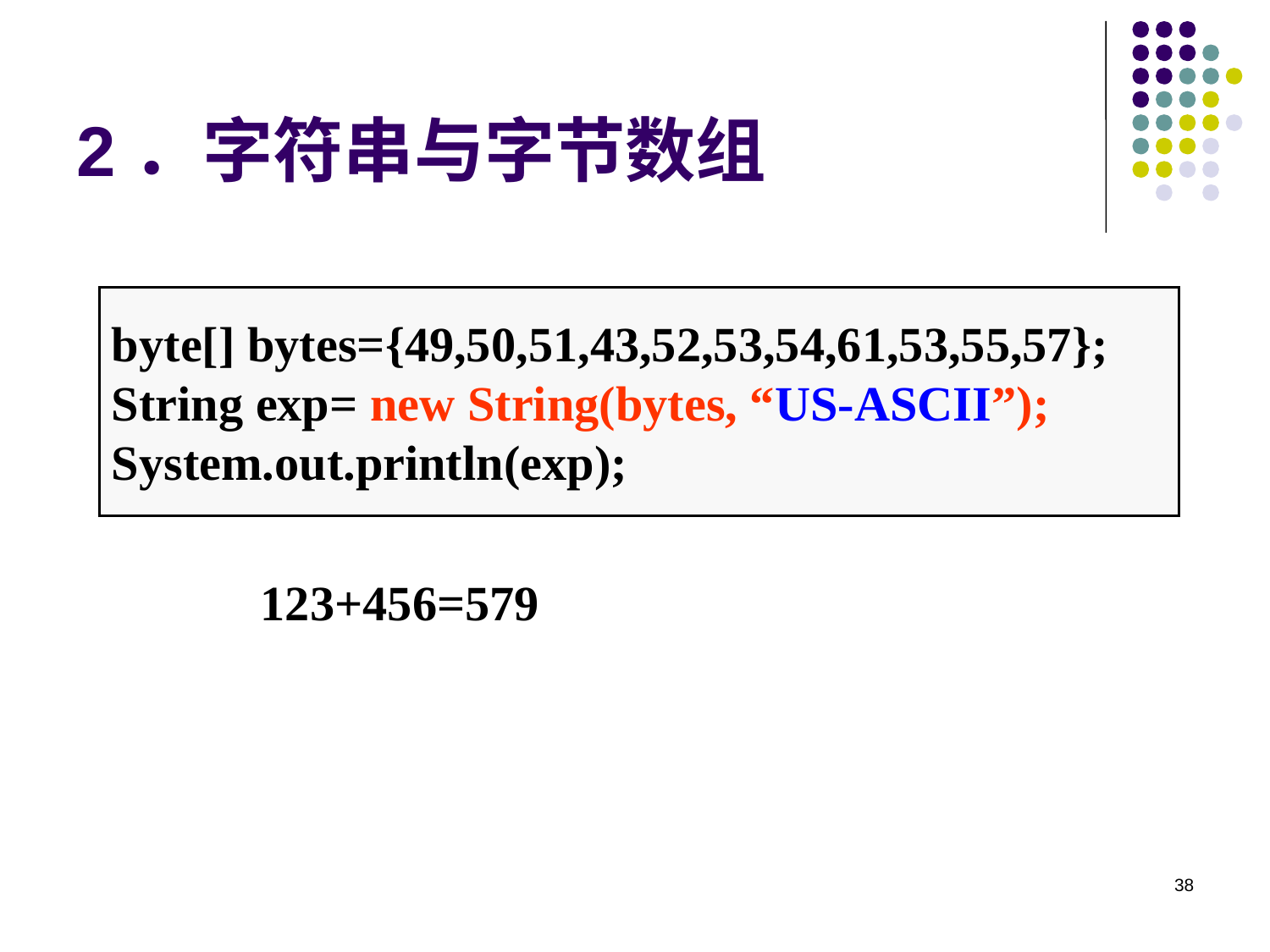

# 2．字符串与字节数组
byte[] bytes={49,50,51,43,52,53,54,61,53,55,57};
String exp= new String(bytes, “US-ASCII”);
System.out.println(exp);
123+456=579
38